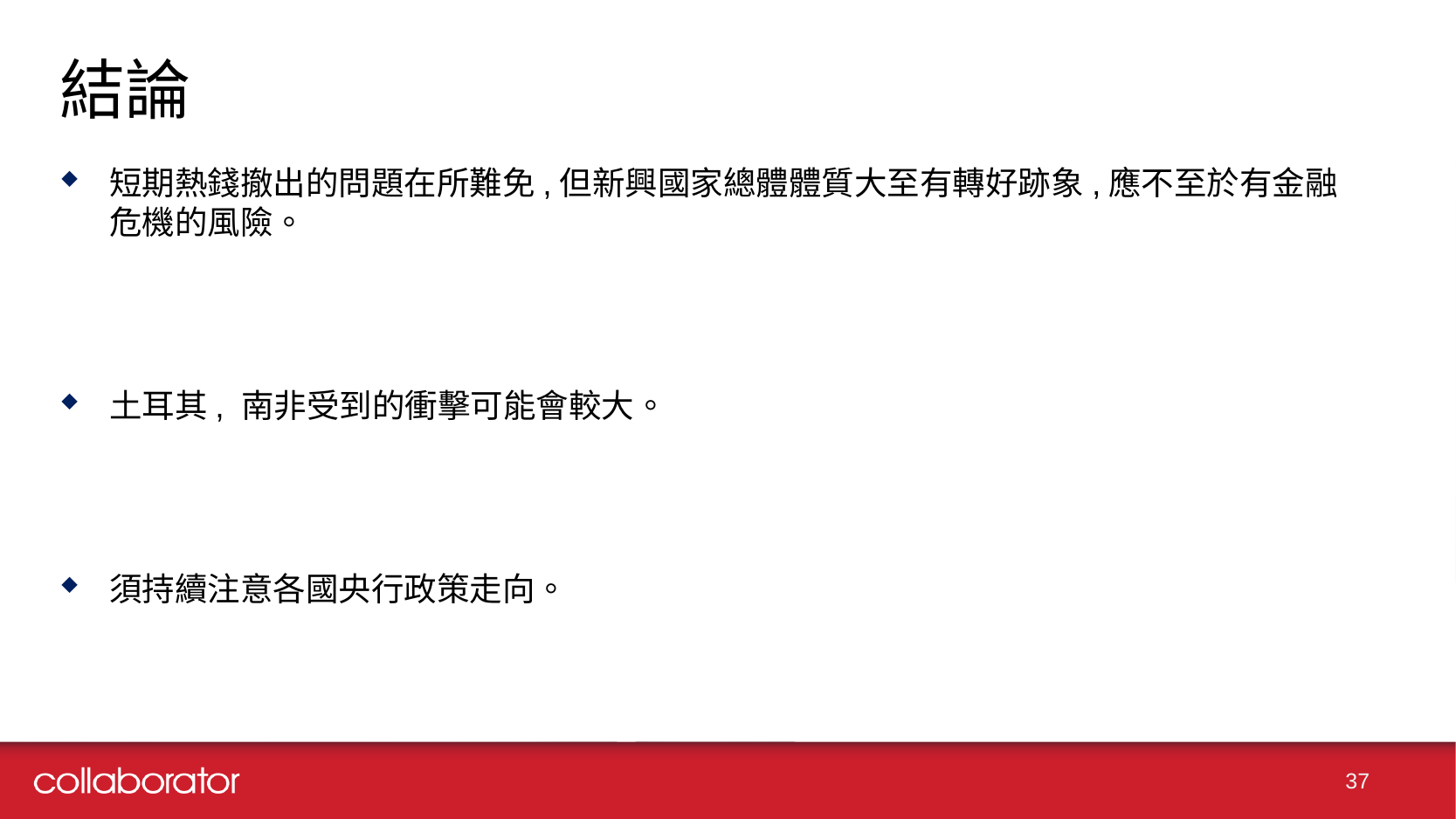

# 結論
短期熱錢撤出的問題在所難免,但新興國家總體體質大至有轉好跡象,應不至於有金融危機的風險。

土耳其, 南非受到的衝擊可能會較大。

須持續注意各國央行政策走向。
37